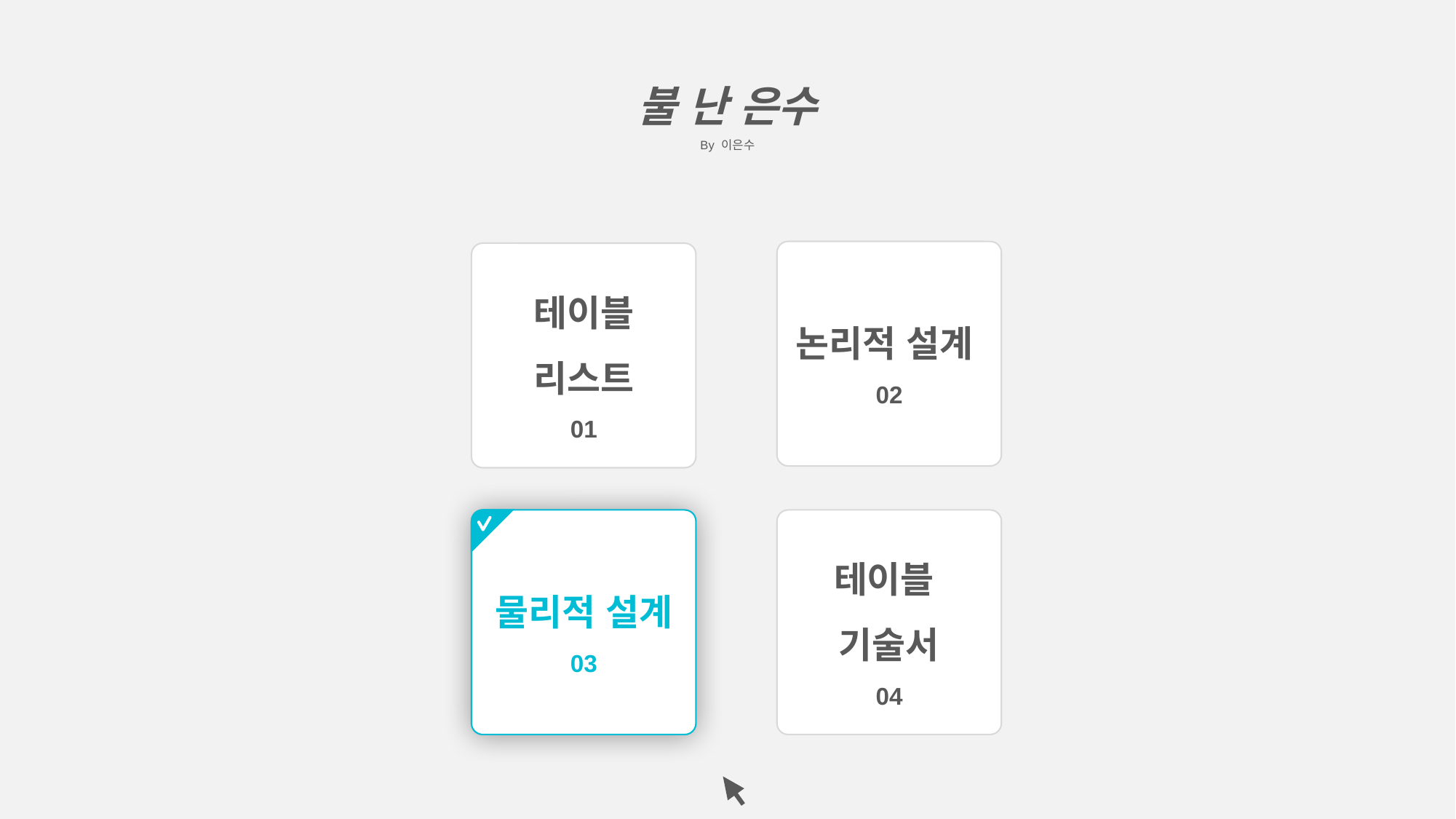

불 난 은수
By 이은수
논리적 설계02
테이블
리스트
01
물리적 설계03

테이블
기술서
04
물리적 설계
03
개발 환경
08
CONTENTS
01